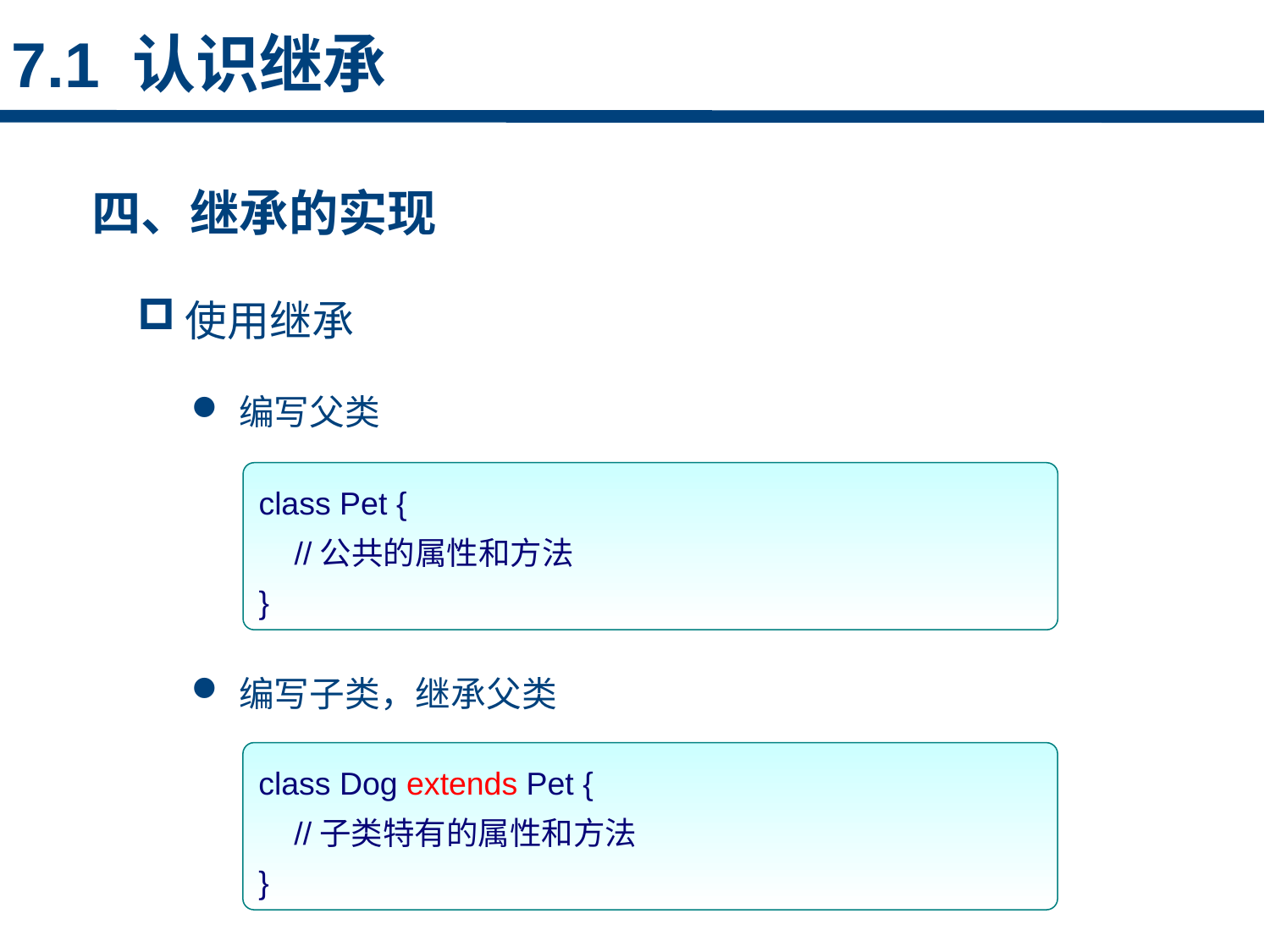

7.1 认识继承
四、继承的实现
使用继承
点击添加文本
编写父类
点击添加文本
class Pet {
    //公共的属性和方法
}
点击添加文本
编写子类，继承父类
class Dog extends Pet {
    //子类特有的属性和方法
}
点击添加文本